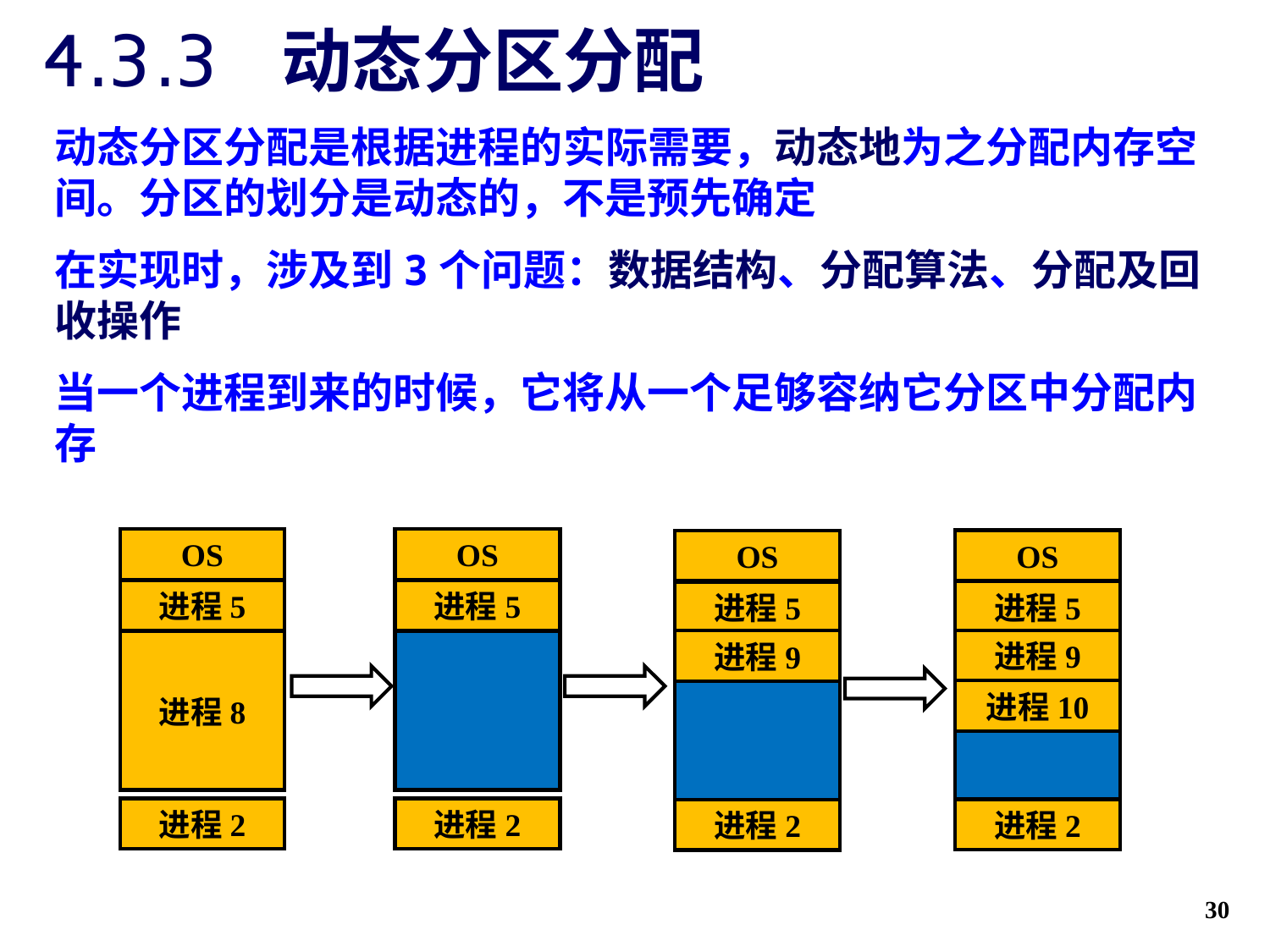

# 4.3.3 动态分区分配
动态分区分配是根据进程的实际需要，动态地为之分配内存空间。分区的划分是动态的，不是预先确定
在实现时，涉及到3个问题：数据结构、分配算法、分配及回收操作
当一个进程到来的时候，它将从一个足够容纳它分区中分配内存

OS
OS
OS
OS
进程5
进程5
进程5
进程5
进程9
进程9

进程8

进程10
进程2
进程2
进程2
进程2
30